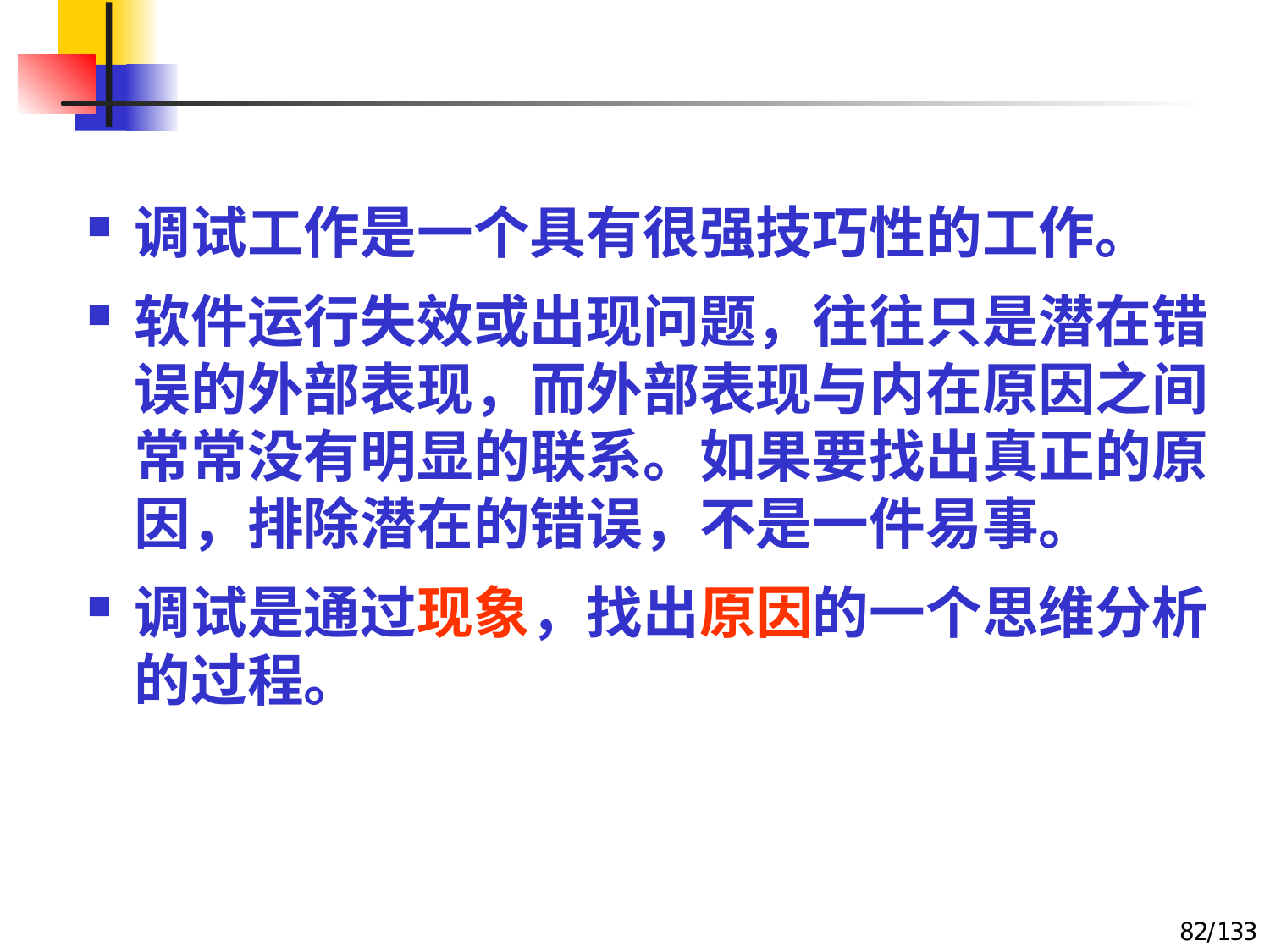

调试工作是一个具有很强技巧性的工作。
软件运行失效或出现问题，往往只是潜在错误的外部表现，而外部表现与内在原因之间常常没有明显的联系。如果要找出真正的原因，排除潜在的错误，不是一件易事。
调试是通过现象，找出原因的一个思维分析的过程。

82/133